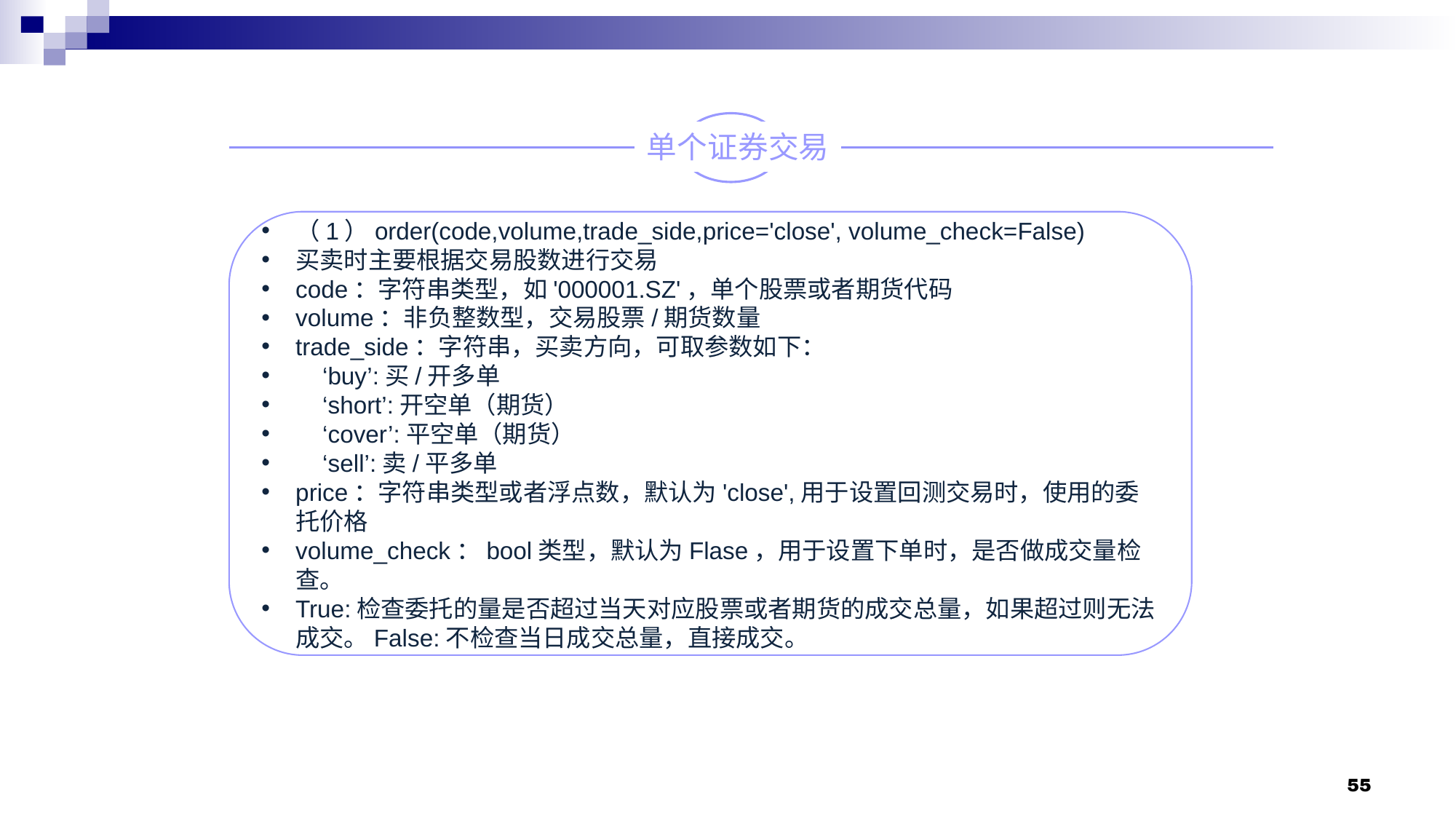

单个证券交易
（1）order(code,volume,trade_side,price='close', volume_check=False)
买卖时主要根据交易股数进行交易
code：字符串类型，如'000001.SZ'，单个股票或者期货代码
volume：非负整数型，交易股票/期货数量
trade_side：字符串，买卖方向，可取参数如下：
    ‘buy’:买/开多单
    ‘short’:开空单（期货）
    ‘cover’:平空单（期货）
    ‘sell’:卖/平多单
price：字符串类型或者浮点数，默认为'close',用于设置回测交易时，使用的委托价格
volume_check：bool类型，默认为Flase，用于设置下单时，是否做成交量检查。
True:检查委托的量是否超过当天对应股票或者期货的成交总量，如果超过则无法成交。False:不检查当日成交总量，直接成交。
55